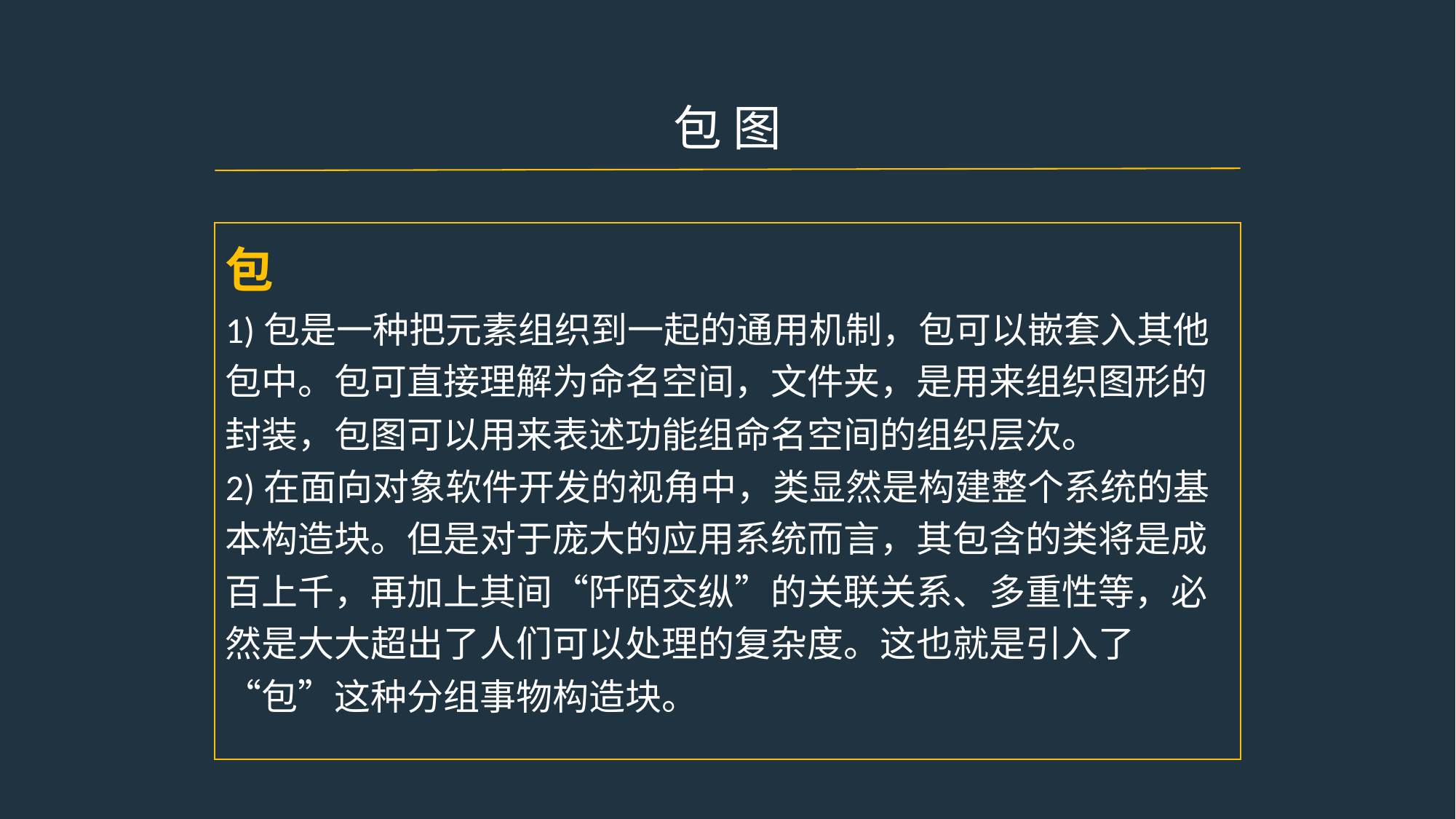

包 图
包
1)包是一种把元素组织到一起的通用机制，包可以嵌套入其他包中。包可直接理解为命名空间，文件夹，是用来组织图形的封装，包图可以用来表述功能组命名空间的组织层次。
2)在面向对象软件开发的视角中，类显然是构建整个系统的基本构造块。但是对于庞大的应用系统而言，其包含的类将是成百上千，再加上其间“阡陌交纵”的关联关系、多重性等，必然是大大超出了人们可以处理的复杂度。这也就是引入了“包”这种分组事物构造块。